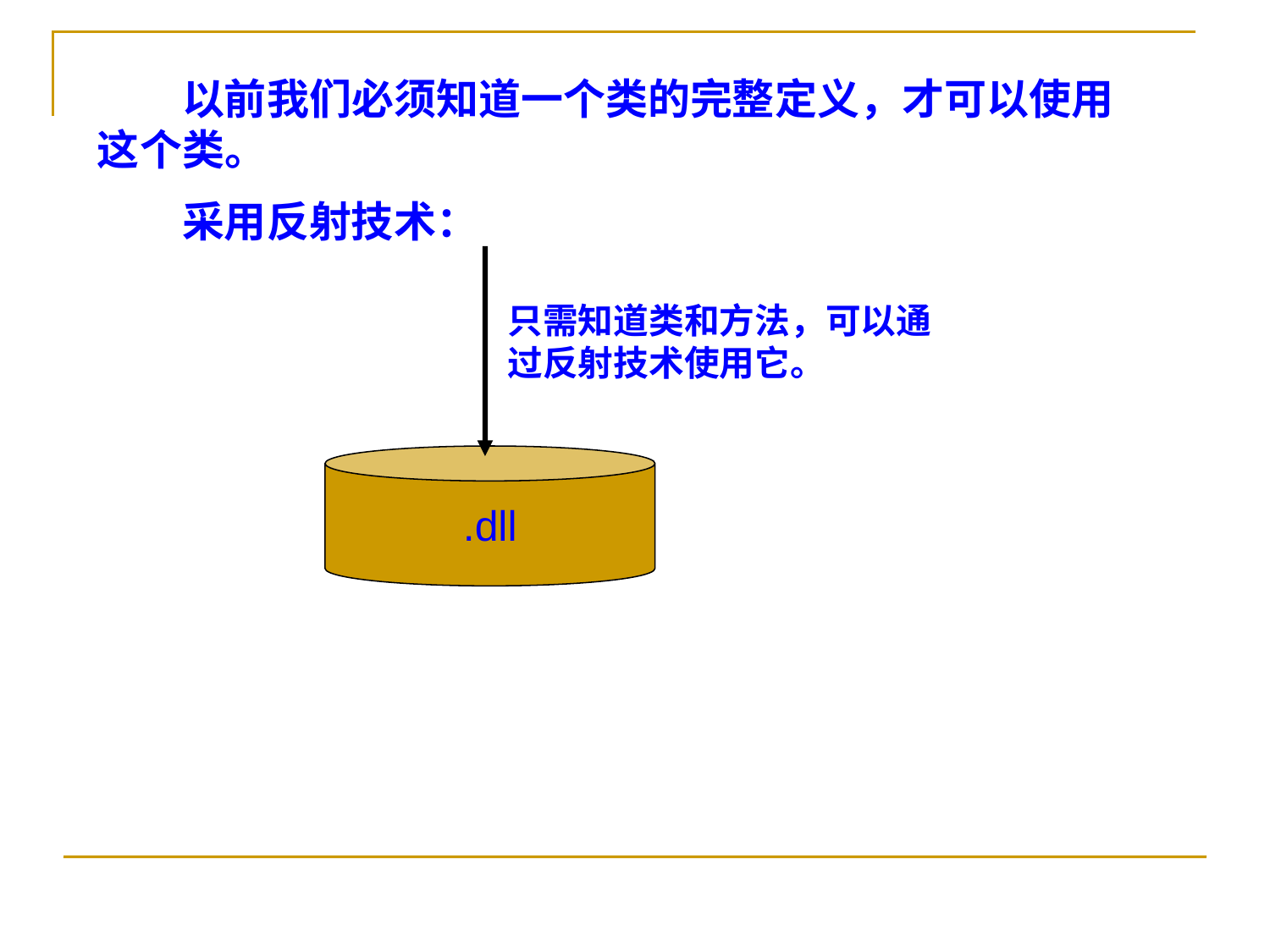

以前我们必须知道一个类的完整定义，才可以使用这个类。
　　采用反射技术：

只需知道类和方法，可以通过反射技术使用它。
.dll